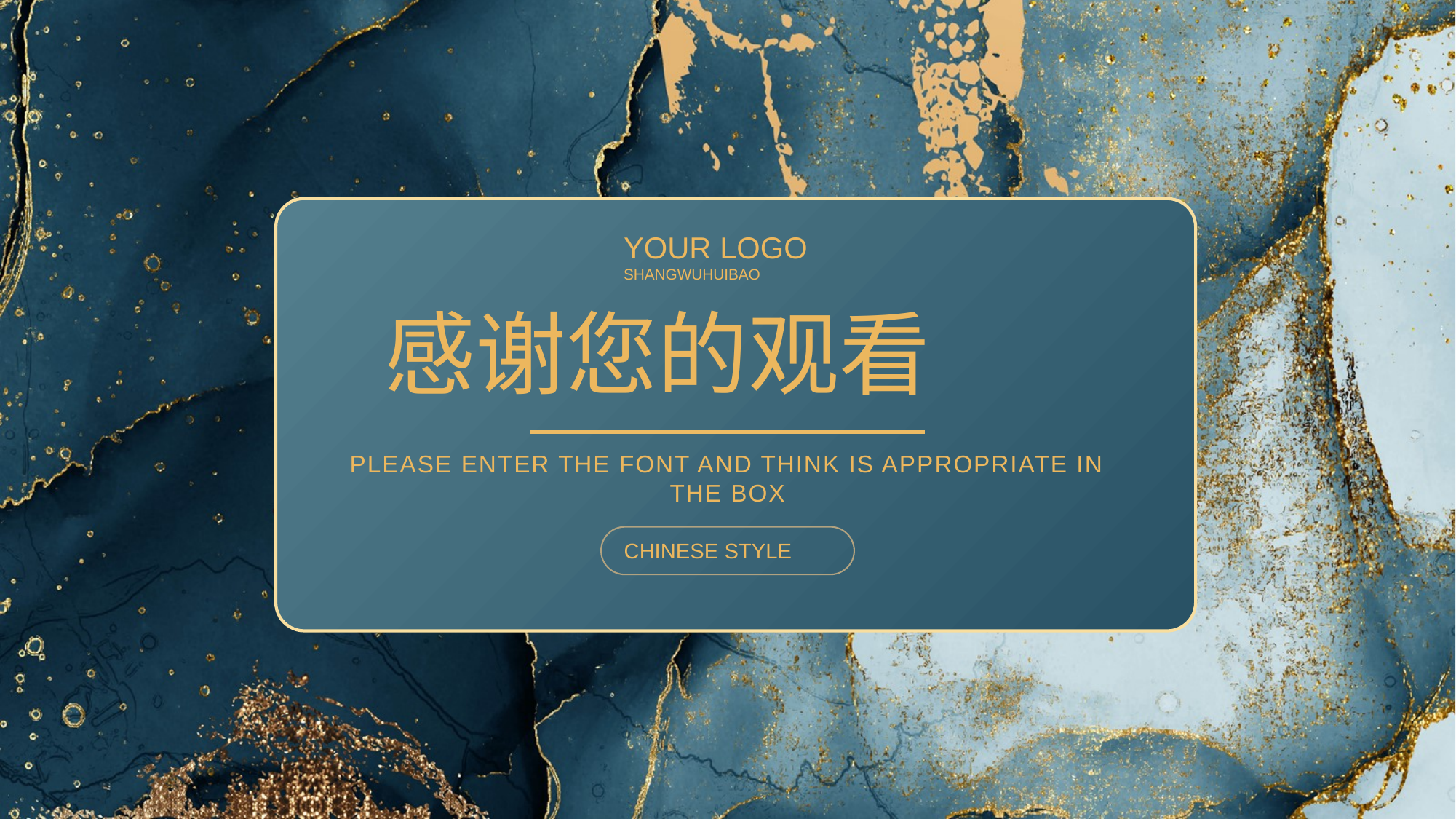

YOUR LOGO
SHANGWUHUIBAO
感谢您的观看
PLEASE ENTER THE FONT AND THINK IS APPROPRIATE IN THE BOX

CHINESE STYLE